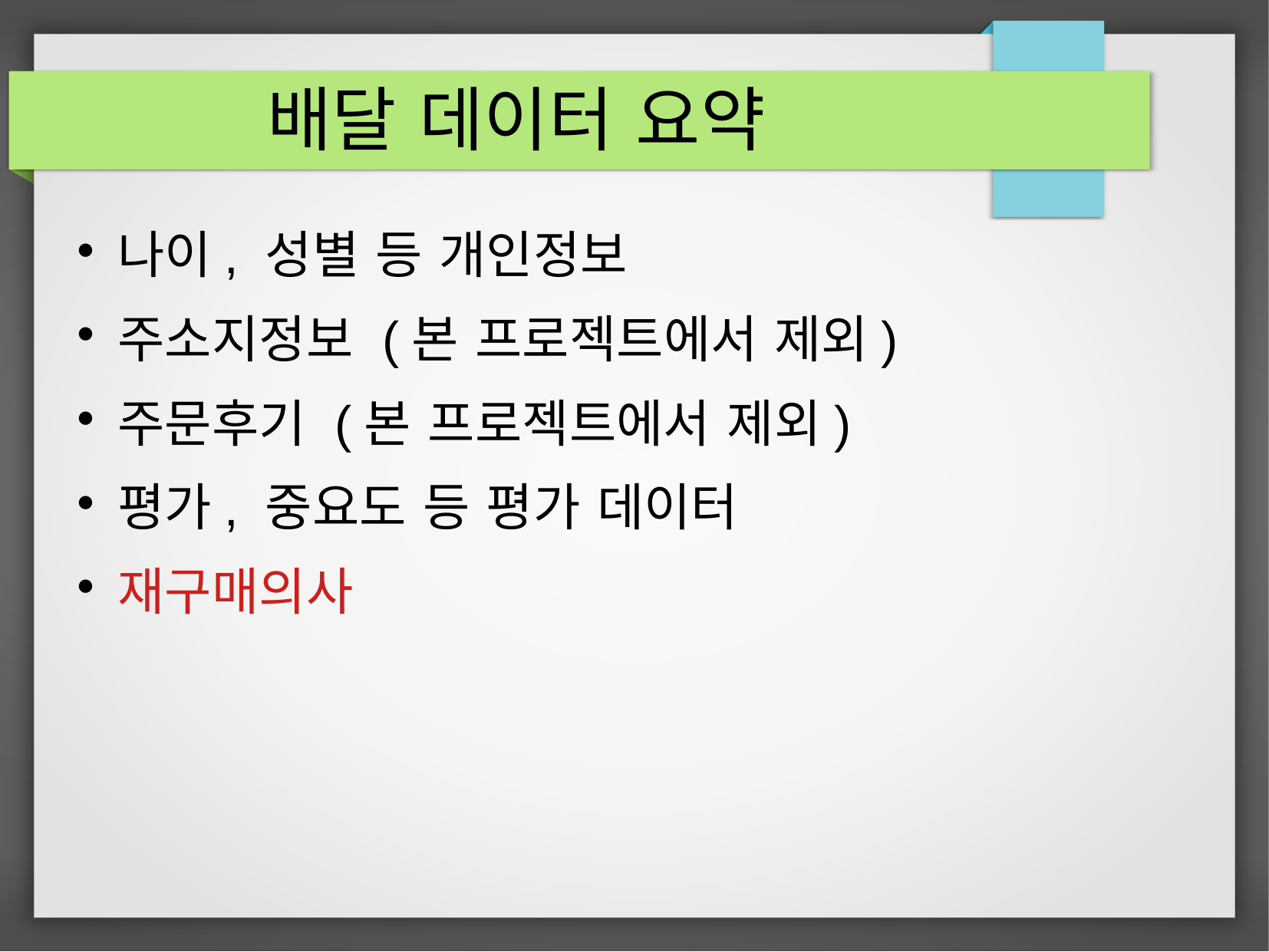

배달 데이터 요약
나이, 성별 등 개인정보
주소지정보 (본 프로젝트에서 제외)
주문후기 (본 프로젝트에서 제외)
평가, 중요도 등 평가 데이터
재구매의사